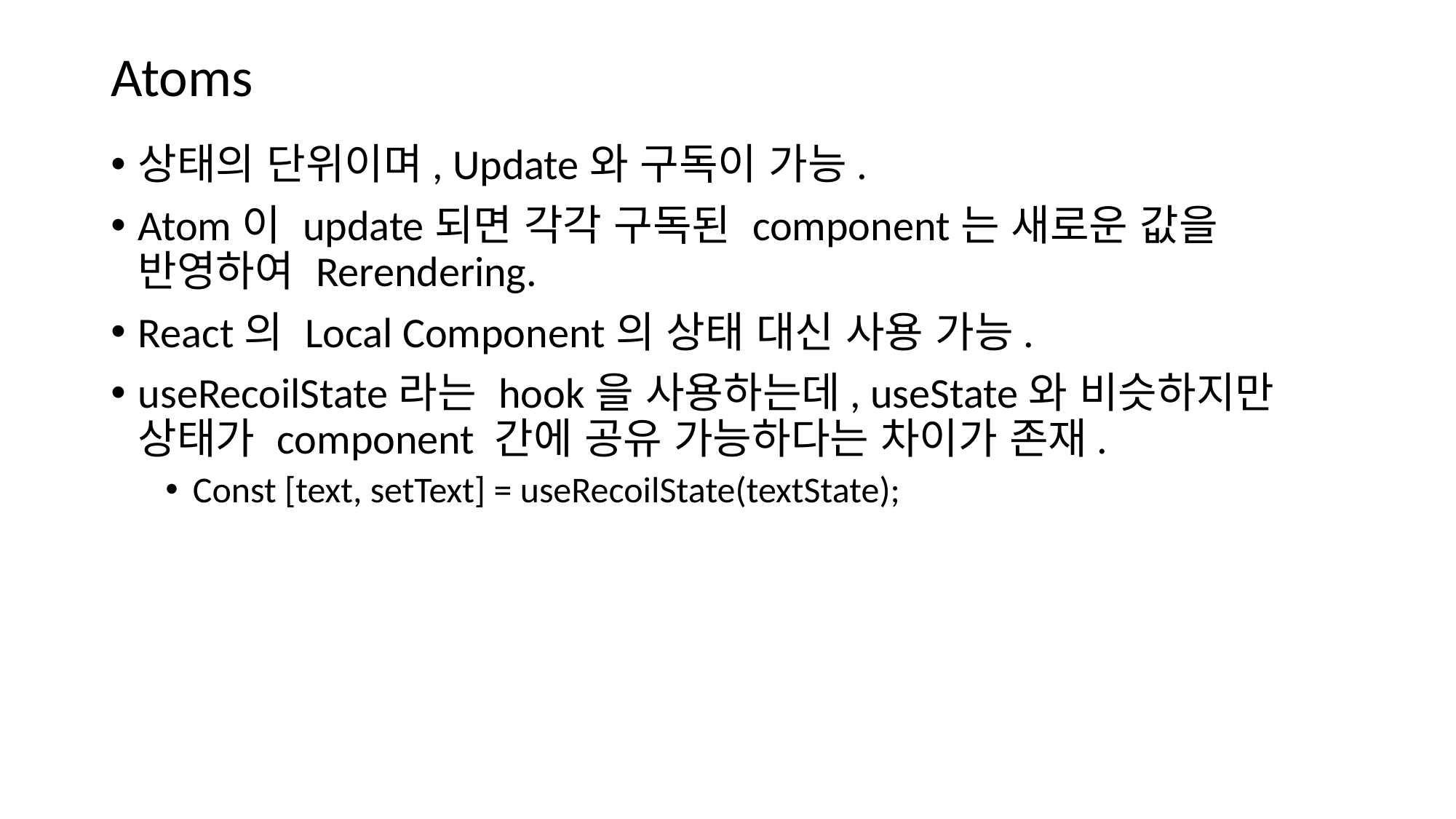

# Atoms
상태의 단위이며, Update와 구독이 가능.
Atom이 update되면 각각 구독된 component는 새로운 값을 반영하여 Rerendering.
React의 Local Component의 상태 대신 사용 가능.
useRecoilState라는 hook을 사용하는데, useState와 비슷하지만 상태가 component 간에 공유 가능하다는 차이가 존재.
Const [text, setText] = useRecoilState(textState);